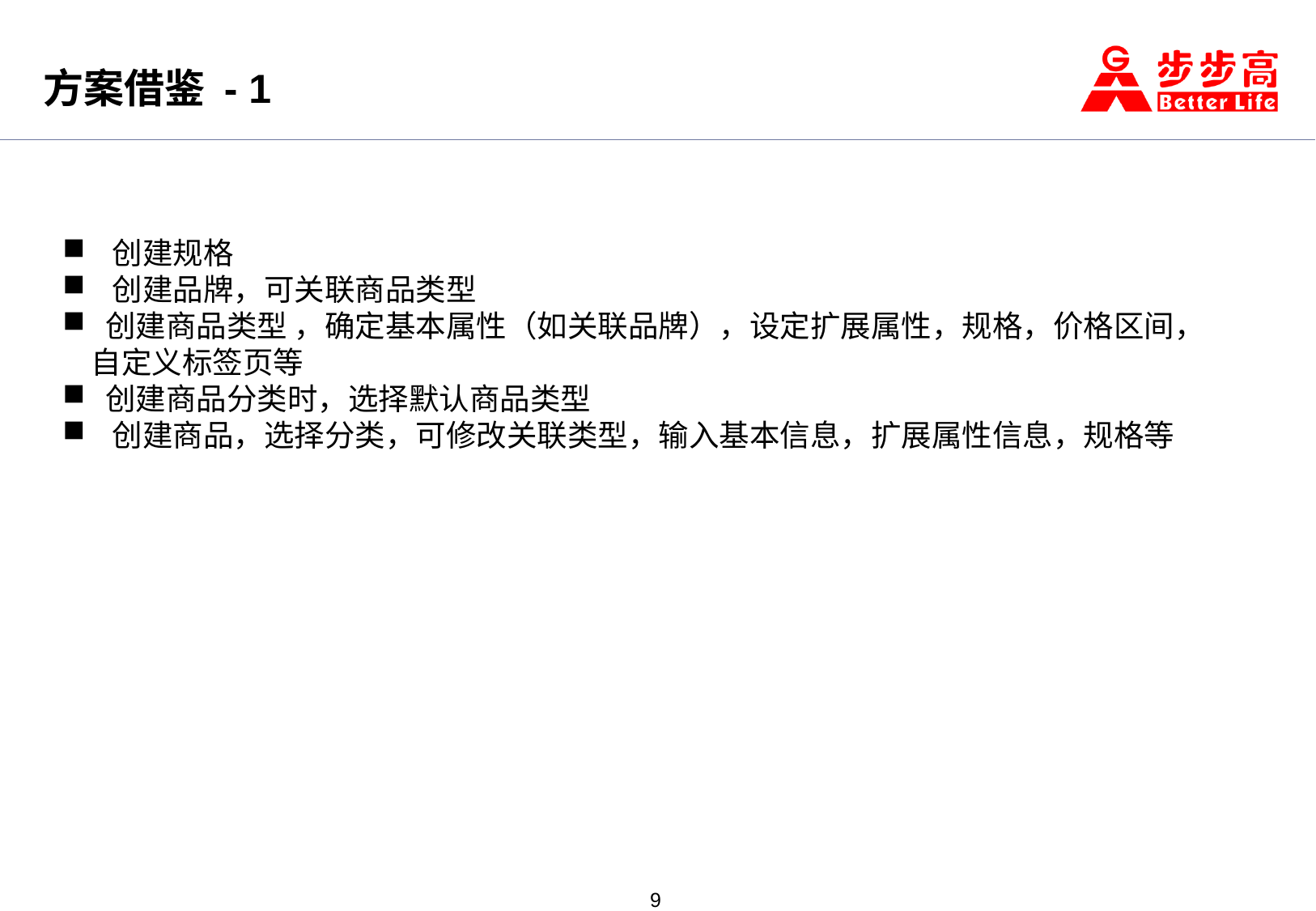

方案借鉴 - 1
  创建规格
  创建品牌，可关联商品类型
 创建商品类型 ，确定基本属性（如关联品牌），设定扩展属性，规格，价格区间，自定义标签页等
 创建商品分类时，选择默认商品类型
  创建商品，选择分类，可修改关联类型，输入基本信息，扩展属性信息，规格等